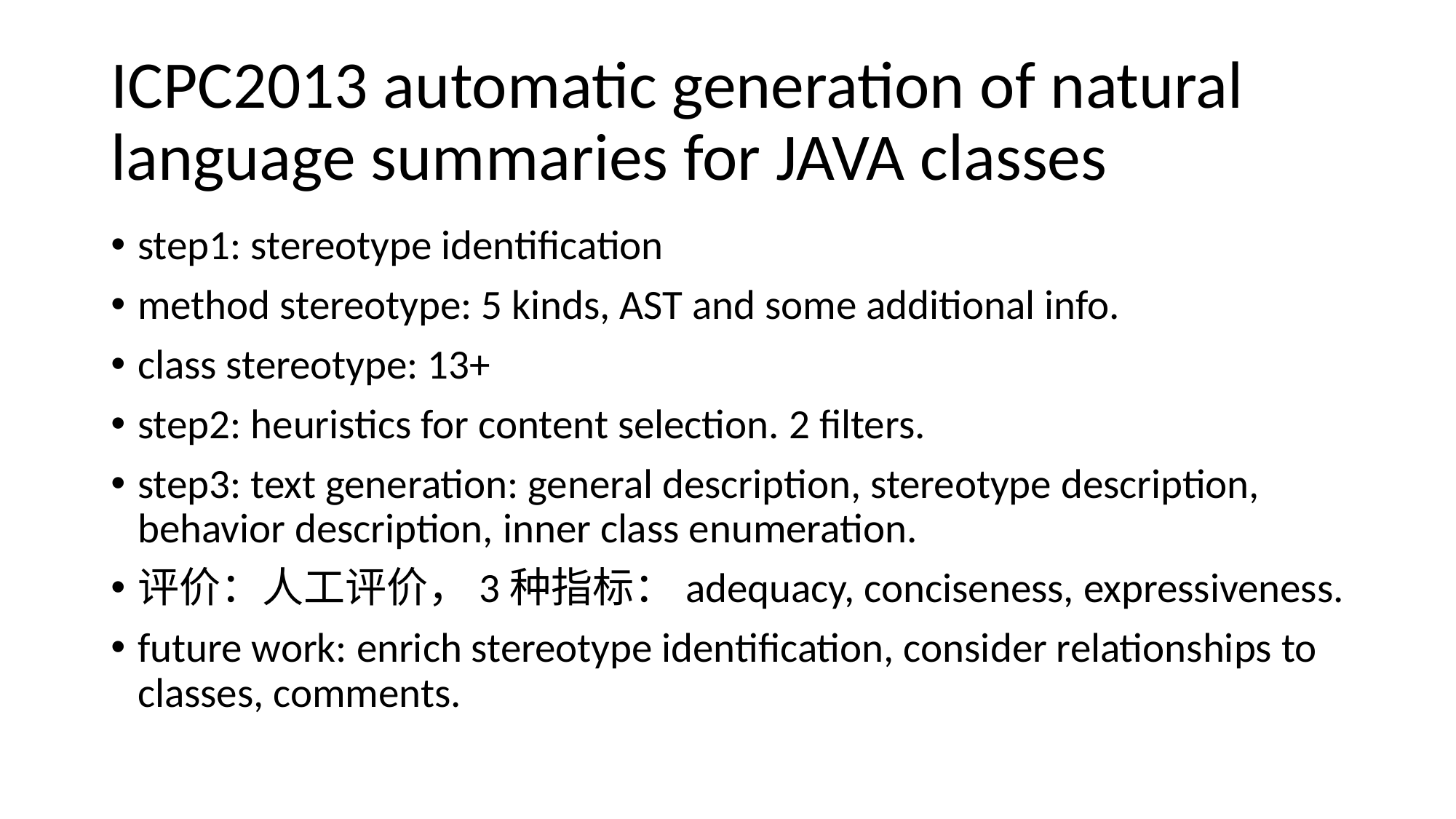

# ICPC2013 automatic generation of natural language summaries for JAVA classes
step1: stereotype identification
method stereotype: 5 kinds, AST and some additional info.
class stereotype: 13+
step2: heuristics for content selection. 2 filters.
step3: text generation: general description, stereotype description, behavior description, inner class enumeration.
评价：人工评价，3种指标：adequacy, conciseness, expressiveness.
future work: enrich stereotype identification, consider relationships to classes, comments.